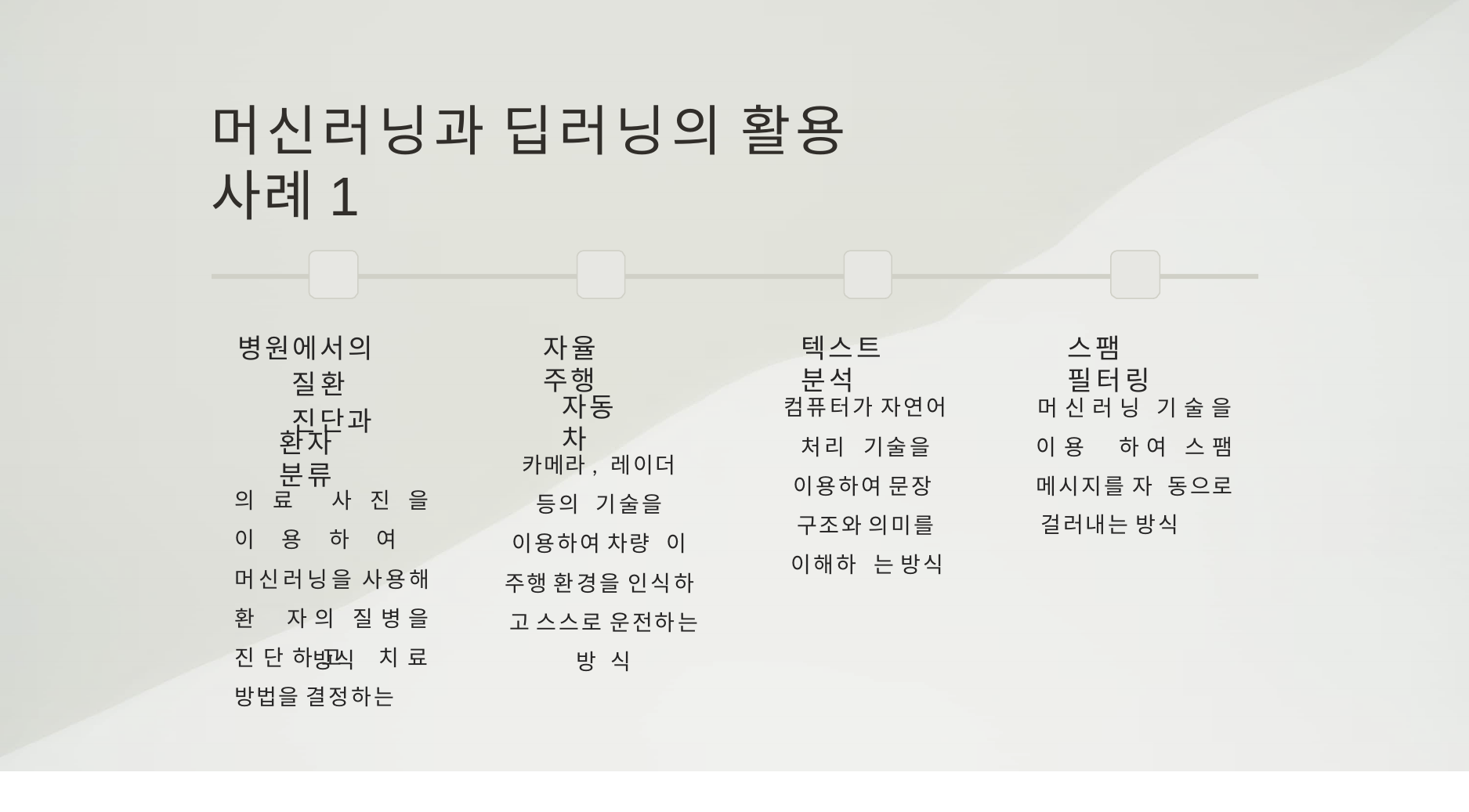

# 머신러닝과 딥러닝의 활용 사례1

병원에서의 질환  진단과
자율 주행
텍스트 분석
스팸 필터링
컴퓨터가 자연어 처리  기술을 이용하여 문장  구조와 의미를 이해하  는 방식
머신러닝 기술을 이용  하여 스팸 메시지를 자  동으로 걸러내는 방식
자동차
환자 분류
카메라, 레이더 등의  기술을 이용하여 차량  이 주행 환경을 인식하  고 스스로 운전하는 방  식
의료 사진을 이용하여  머신러닝을 사용해 환  자의 질병을 진단하고  치료 방법을 결정하는
방식